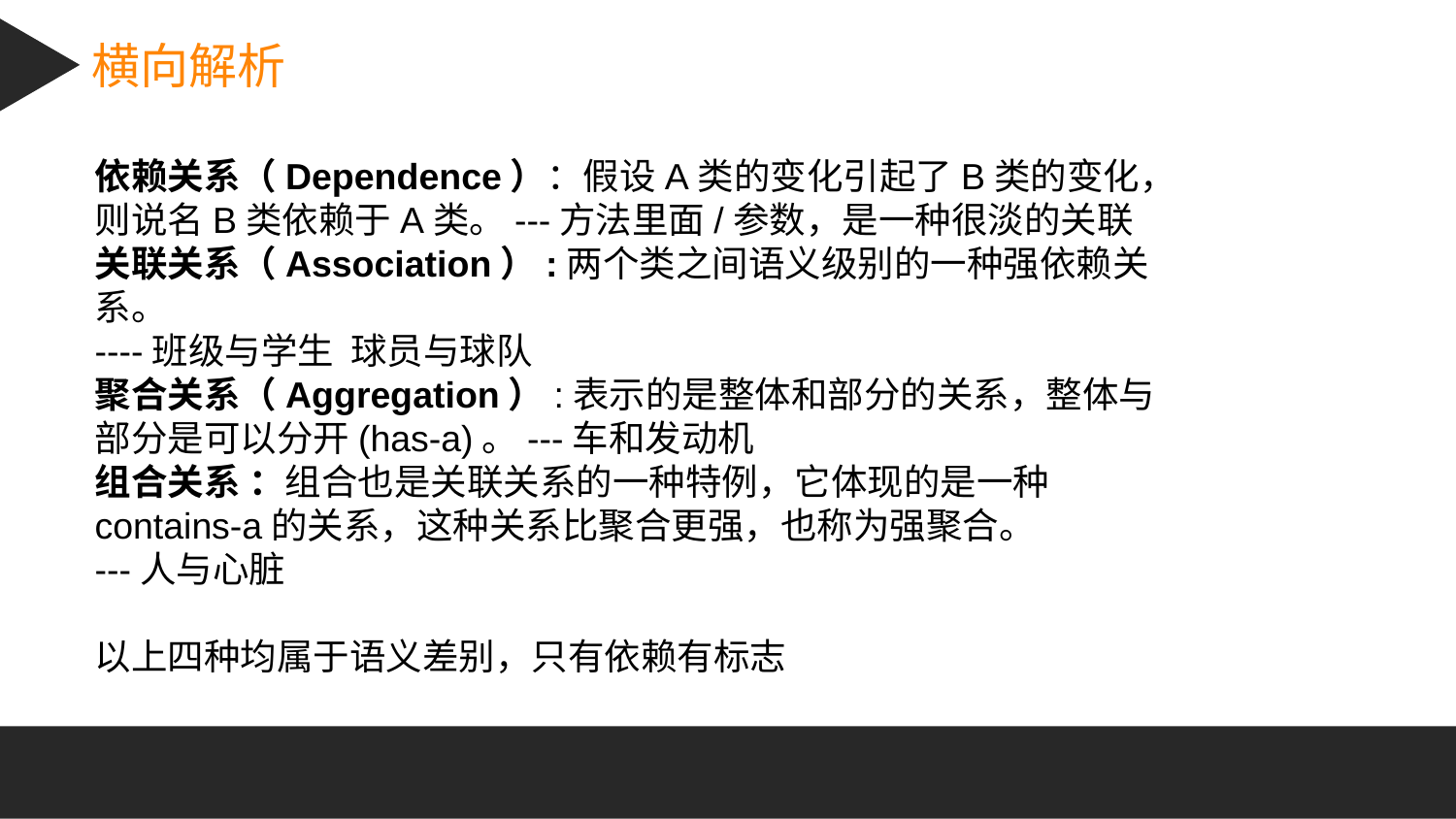

横向解析
依赖关系（Dependence）：假设A类的变化引起了B类的变化，则说名B类依赖于A类。---方法里面/参数，是一种很淡的关联
关联关系（Association）:两个类之间语义级别的一种强依赖关系。
----班级与学生  球员与球队
聚合关系（Aggregation）:表示的是整体和部分的关系，整体与部分是可以分开(has-a)。---车和发动机
组合关系 ：组合也是关联关系的一种特例，它体现的是一种contains-a的关系，这种关系比聚合更强，也称为强聚合。
---人与心脏

以上四种均属于语义差别，只有依赖有标志